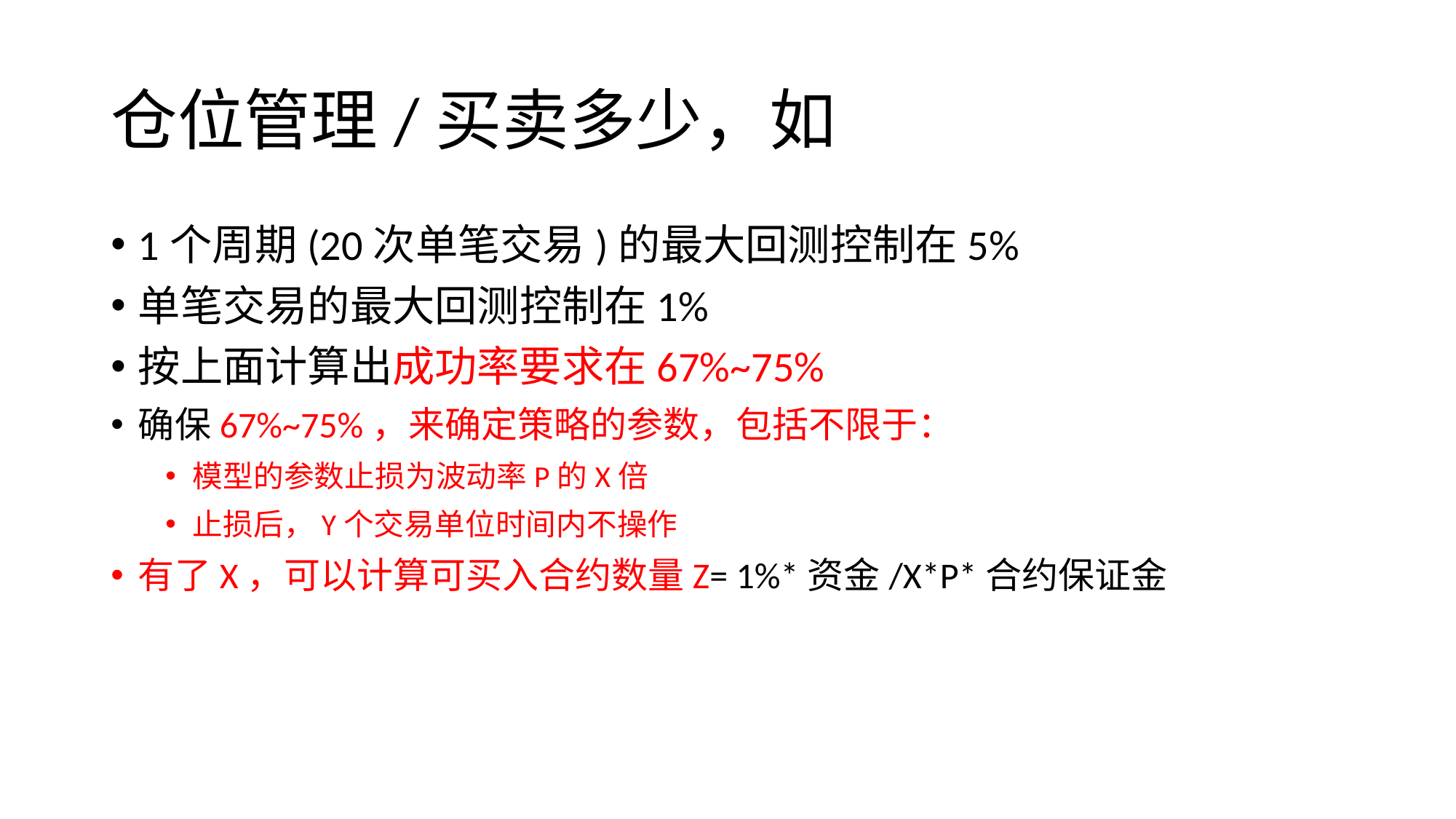

# 仓位管理/买卖多少，如
1个周期(20次单笔交易)的最大回测控制在5%
单笔交易的最大回测控制在1%
按上面计算出成功率要求在67%~75%
确保67%~75%，来确定策略的参数，包括不限于：
模型的参数止损为波动率P的X倍
止损后，Y个交易单位时间内不操作
有了X，可以计算可买入合约数量Z= 1%*资金/X*P*合约保证金